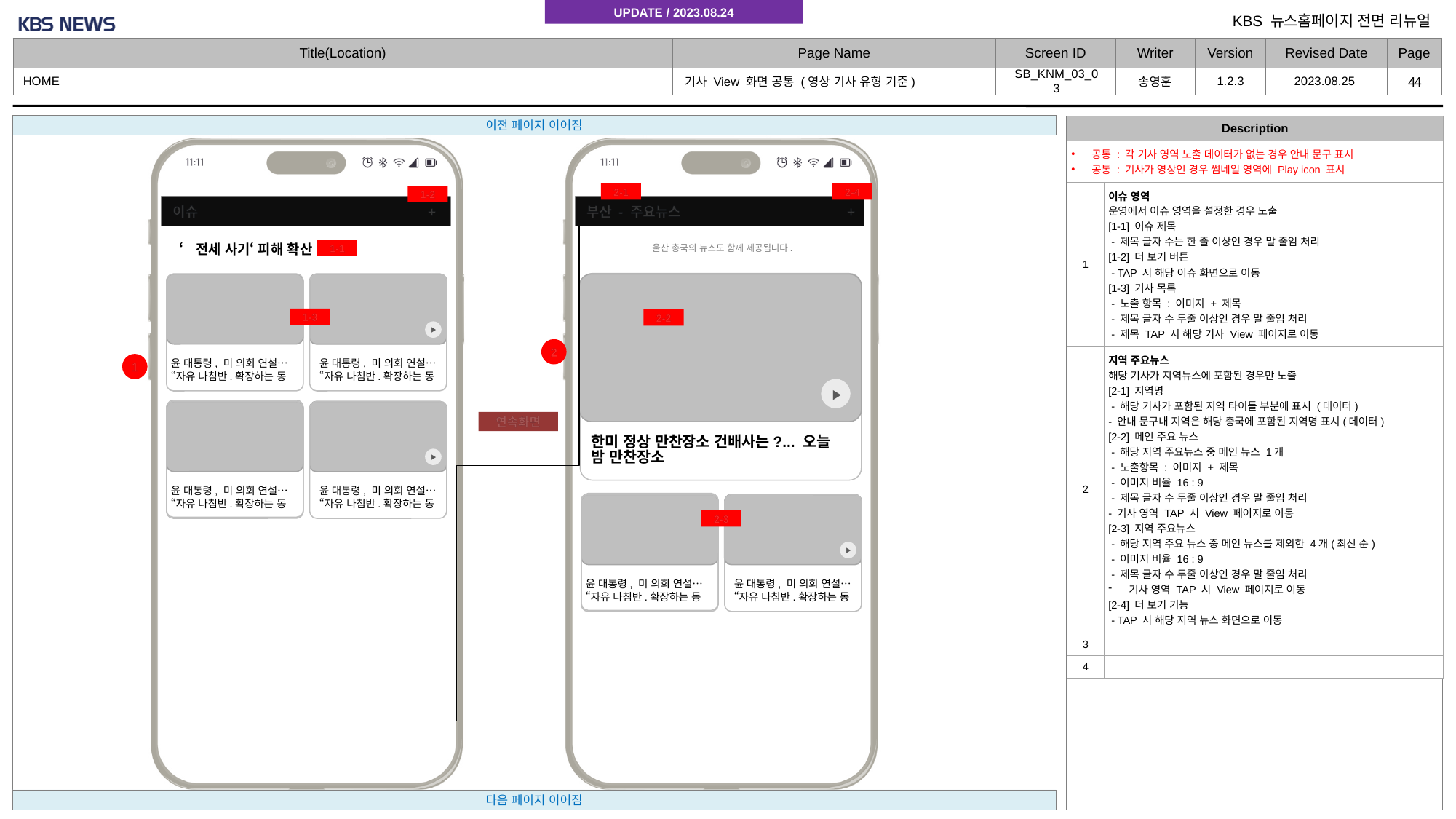

UPDATE / 2023.08.24
HOME
SB_KNM_03_03
# 기사 View 화면 공통 (영상 기사 유형 기준)
| Description |  |
| --- | --- |
| 공통 : 각 기사 영역 노출 데이터가 없는 경우 안내 문구 표시 공통 : 기사가 영상인 경우 썸네일 영역에 Play icon 표시 |  |
| 1 | 이슈 영역 운영에서 이슈 영역을 설정한 경우 노출 [1-1] 이슈 제목 - 제목 글자 수는 한 줄 이상인 경우 말 줄임 처리 [1-2] 더 보기 버튼 - TAP 시 해당 이슈 화면으로 이동 [1-3] 기사 목록 - 노출 항목 : 이미지 + 제목 - 제목 글자 수 두줄 이상인 경우 말 줄임 처리 - 제목 TAP 시 해당 기사 View 페이지로 이동 |
| 2 | 지역 주요뉴스 해당 기사가 지역뉴스에 포함된 경우만 노출 [2-1] 지역명 - 해당 기사가 포함된 지역 타이틀 부분에 표시 (데이터) - 안내 문구내 지역은 해당 총국에 포함된 지역명 표시(데이터) [2-2] 메인 주요 뉴스 - 해당 지역 주요뉴스 중 메인 뉴스 1개 - 노출항목 : 이미지 + 제목 - 이미지 비율 16 : 9 - 제목 글자 수 두줄 이상인 경우 말 줄임 처리 - 기사 영역 TAP 시 View 페이지로 이동 [2-3] 지역 주요뉴스 - 해당 지역 주요 뉴스 중 메인 뉴스를 제외한 4개(최신 순) - 이미지 비율 16 : 9 - 제목 글자 수 두줄 이상인 경우 말 줄임 처리 기사 영역 TAP 시 View 페이지로 이동 [2-4] 더 보기 기능 - TAP 시 해당 지역 뉴스 화면으로 이동 |
| 3 |  |
| 4 |  |
2-1
2-4
1-2
이슈
부산 - 주요뉴스
+
+
연속화면
‘전세 사기‘ 피해 확산
울산 총국의 뉴스도 함께 제공됩니다.
1-1

1-3
2-2
 ▶
2
윤 대통령, 미 의회 연설… “자유 나침반.확장하는 동
윤 대통령, 미 의회 연설… “자유 나침반.확장하는 동
1
 ▶

한미 정상 만찬장소 건배사는?... 오늘 밤 만찬장소
 ▶
윤 대통령, 미 의회 연설… “자유 나침반.확장하는 동
윤 대통령, 미 의회 연설… “자유 나침반.확장하는 동

2-3
 ▶
윤 대통령, 미 의회 연설… “자유 나침반.확장하는 동
윤 대통령, 미 의회 연설… “자유 나침반.확장하는 동